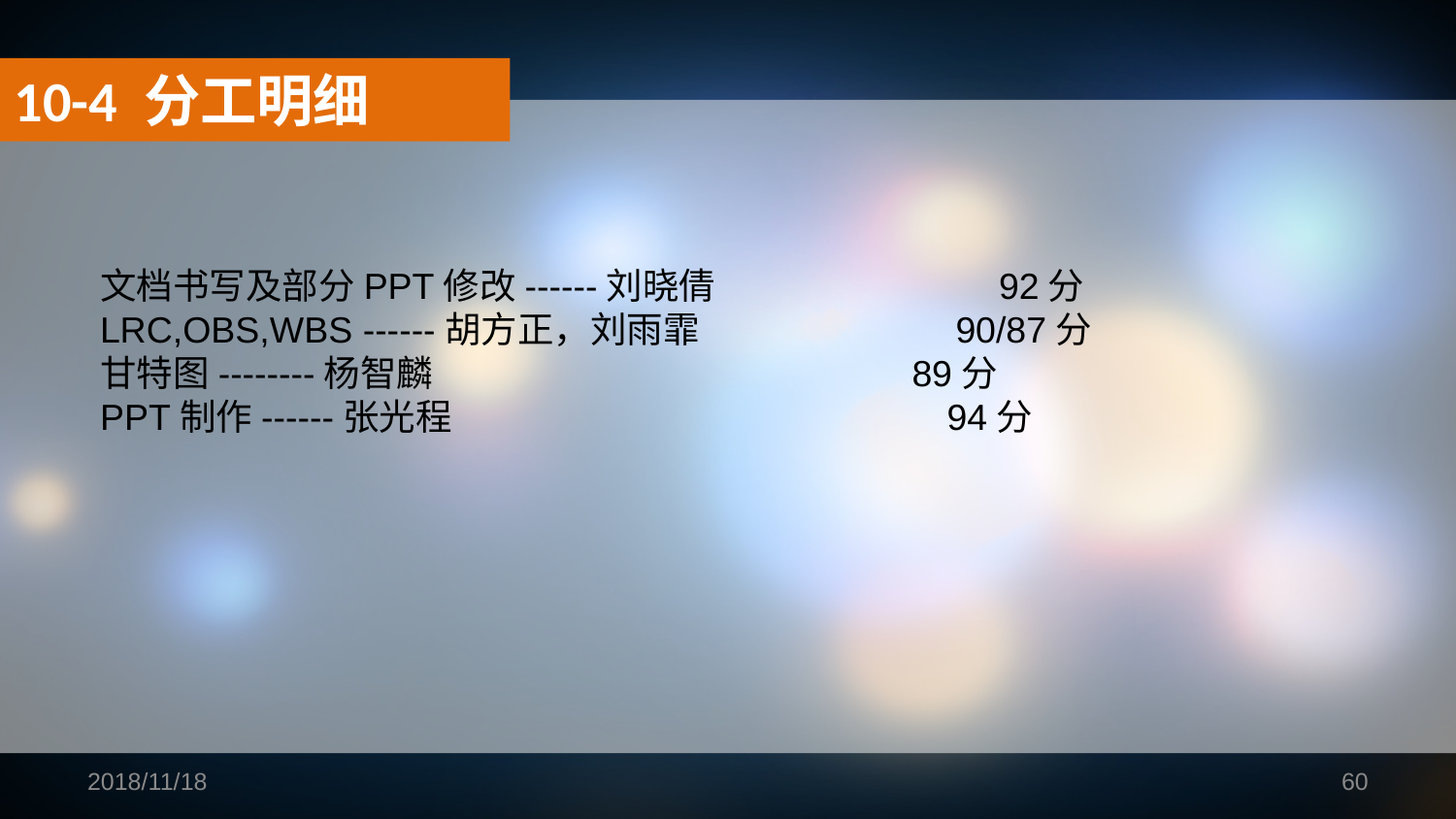

10-4 分工明细

文档书写及部分PPT修改------刘晓倩  		  92分
LRC,OBS,WBS ------胡方正，刘雨霏                              90/87分
甘特图--------杨智麟                                                         89分
PPT制作------张光程		                               94分
2018/11/18
60